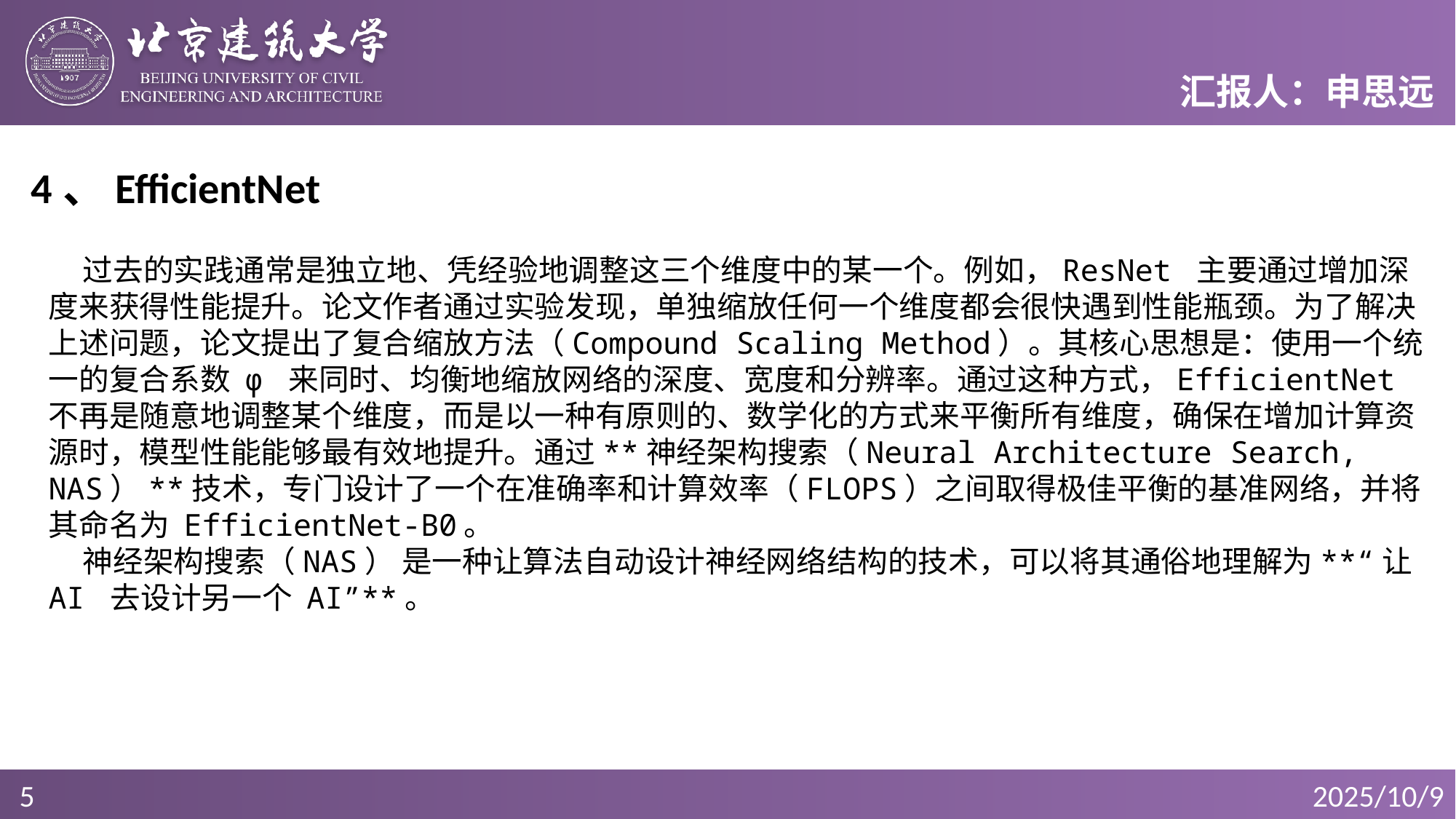

4、EfficientNet

    过去的实践通常是独立地、凭经验地调整这三个维度中的某一个。例如，ResNet 主要通过增加深度来获得性能提升。论文作者通过实验发现，单独缩放任何一个维度都会很快遇到性能瓶颈。为了解决上述问题，论文提出了复合缩放方法（Compound Scaling Method）。其核心思想是：使用一个统一的复合系数 φ 来同时、均衡地缩放网络的深度、宽度和分辨率。通过这种方式，EfficientNet 不再是随意地调整某个维度，而是以一种有原则的、数学化的方式来平衡所有维度，确保在增加计算资源时，模型性能能够最有效地提升。通过**神经架构搜索（Neural Architecture Search, NAS）**技术，专门设计了一个在准确率和计算效率（FLOPS）之间取得极佳平衡的基准网络，并将其命名为 EfficientNet-B0。
    神经架构搜索（NAS） 是一种让算法自动设计神经网络结构的技术，可以将其通俗地理解为**“让 AI 去设计另一个 AI”**。